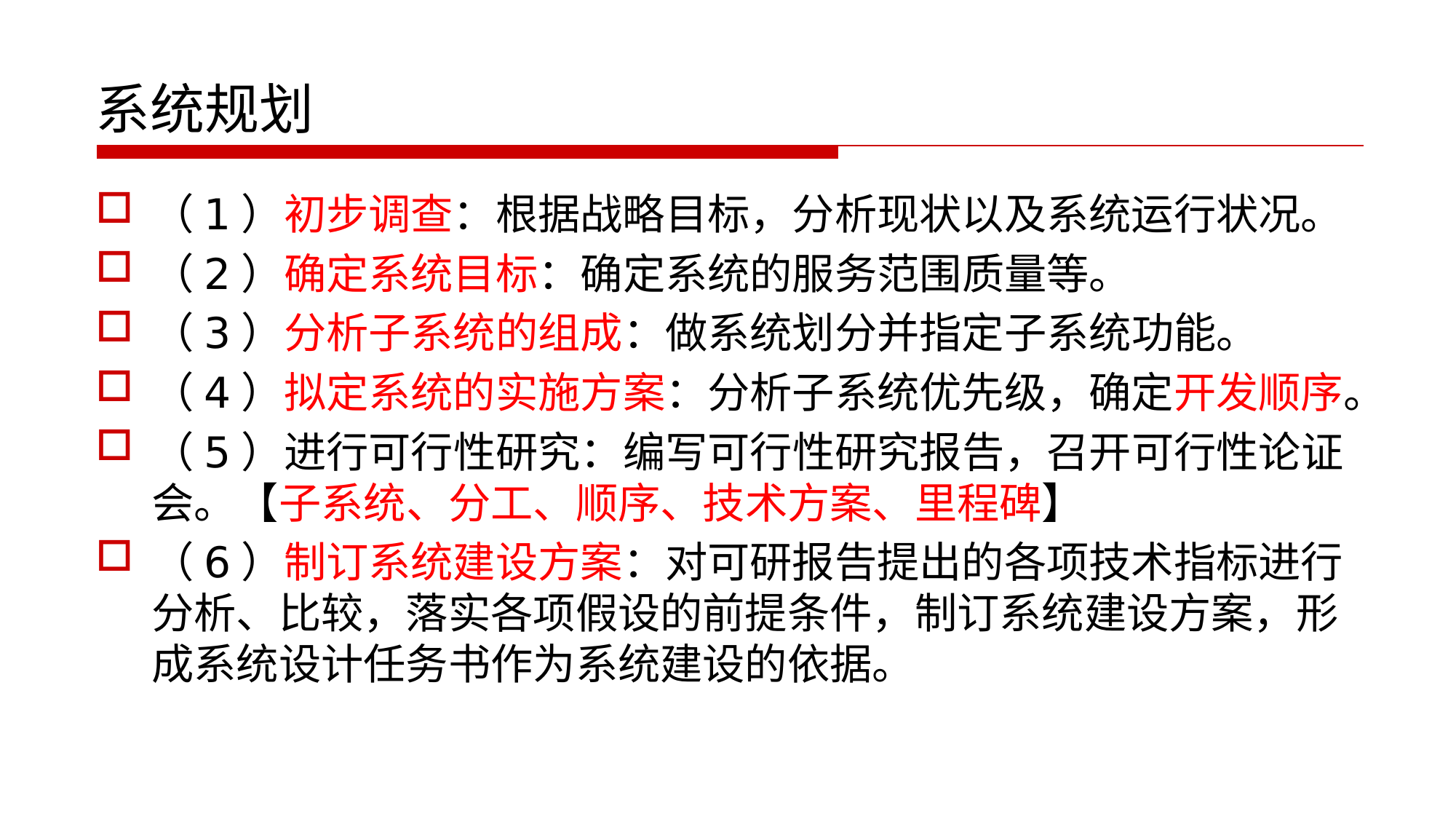

# 系统规划
（1）初步调查：根据战略目标，分析现状以及系统运行状况。
（2）确定系统目标：确定系统的服务范围质量等。
（3）分析子系统的组成：做系统划分并指定子系统功能。
（4）拟定系统的实施方案：分析子系统优先级，确定开发顺序。
（5）进行可行性研究：编写可行性研究报告，召开可行性论证会。【子系统、分工、顺序、技术方案、里程碑】
（6）制订系统建设方案：对可研报告提出的各项技术指标进行分析、比较，落实各项假设的前提条件，制订系统建设方案，形成系统设计任务书作为系统建设的依据。